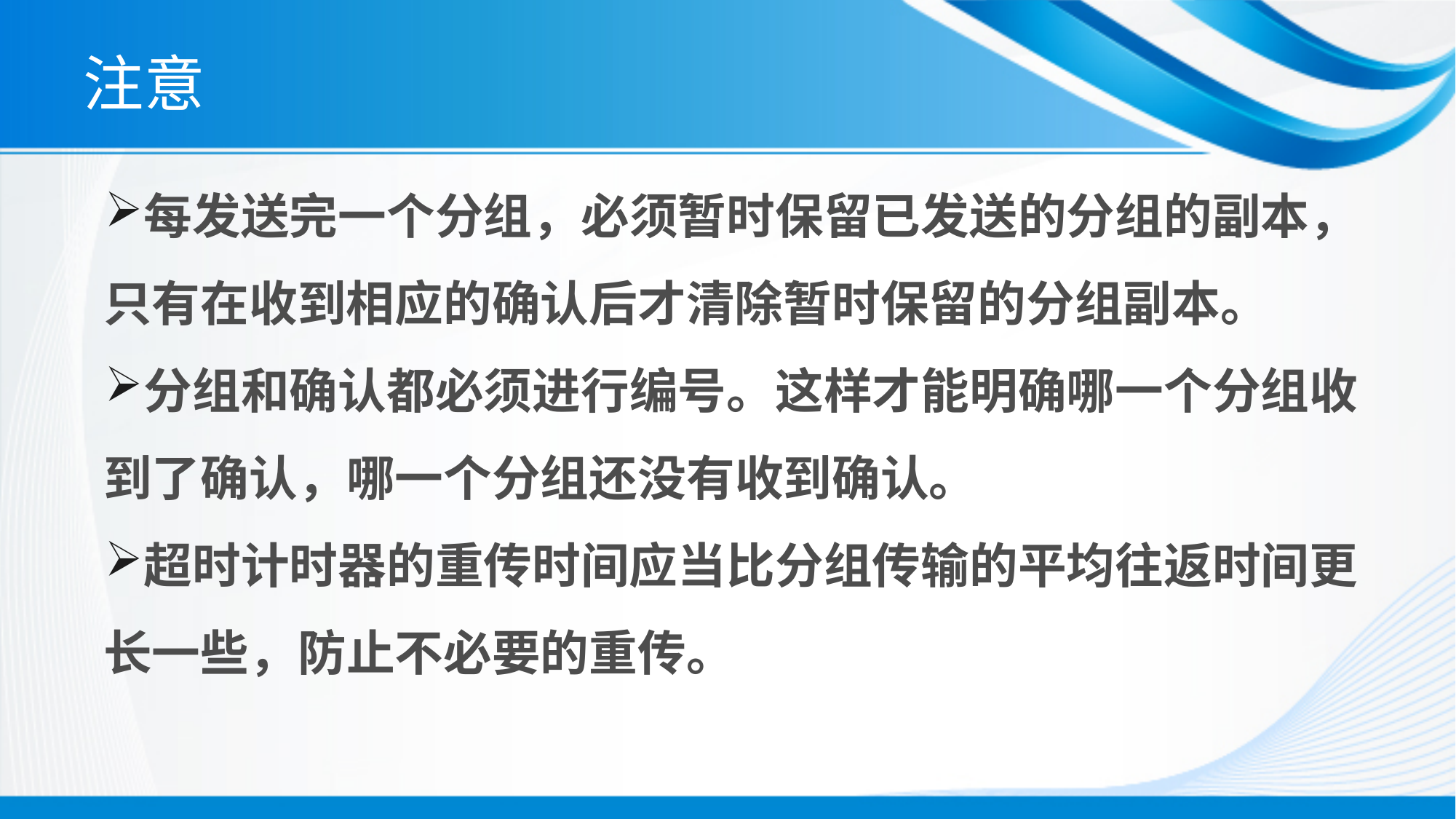

# 注意
每发送完一个分组，必须暂时保留已发送的分组的副本，只有在收到相应的确认后才清除暂时保留的分组副本。
分组和确认都必须进行编号。这样才能明确哪一个分组收到了确认，哪一个分组还没有收到确认。
超时计时器的重传时间应当比分组传输的平均往返时间更长一些，防止不必要的重传。